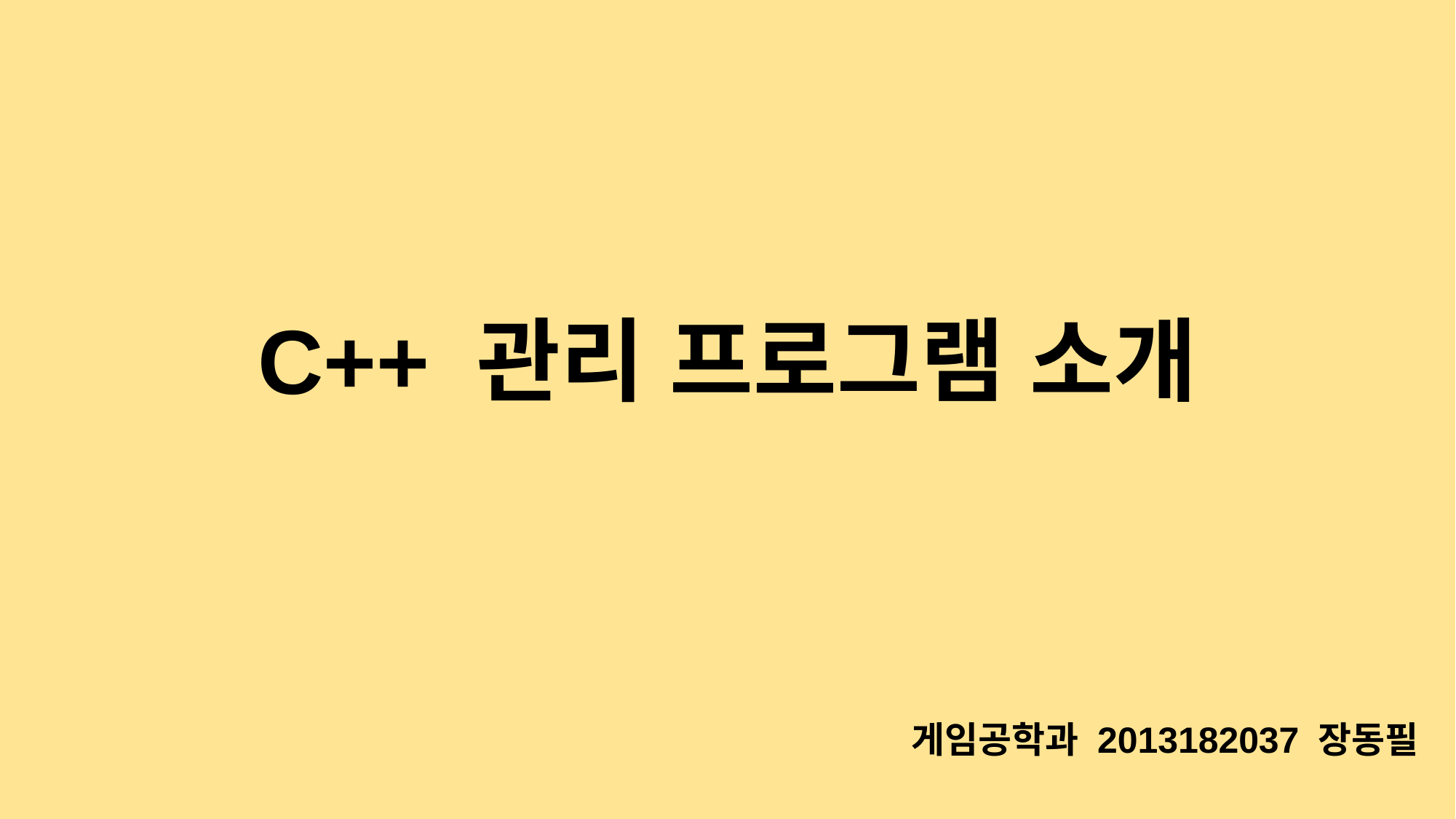

# C++ 관리 프로그램 소개
게임공학과 2013182037 장동필